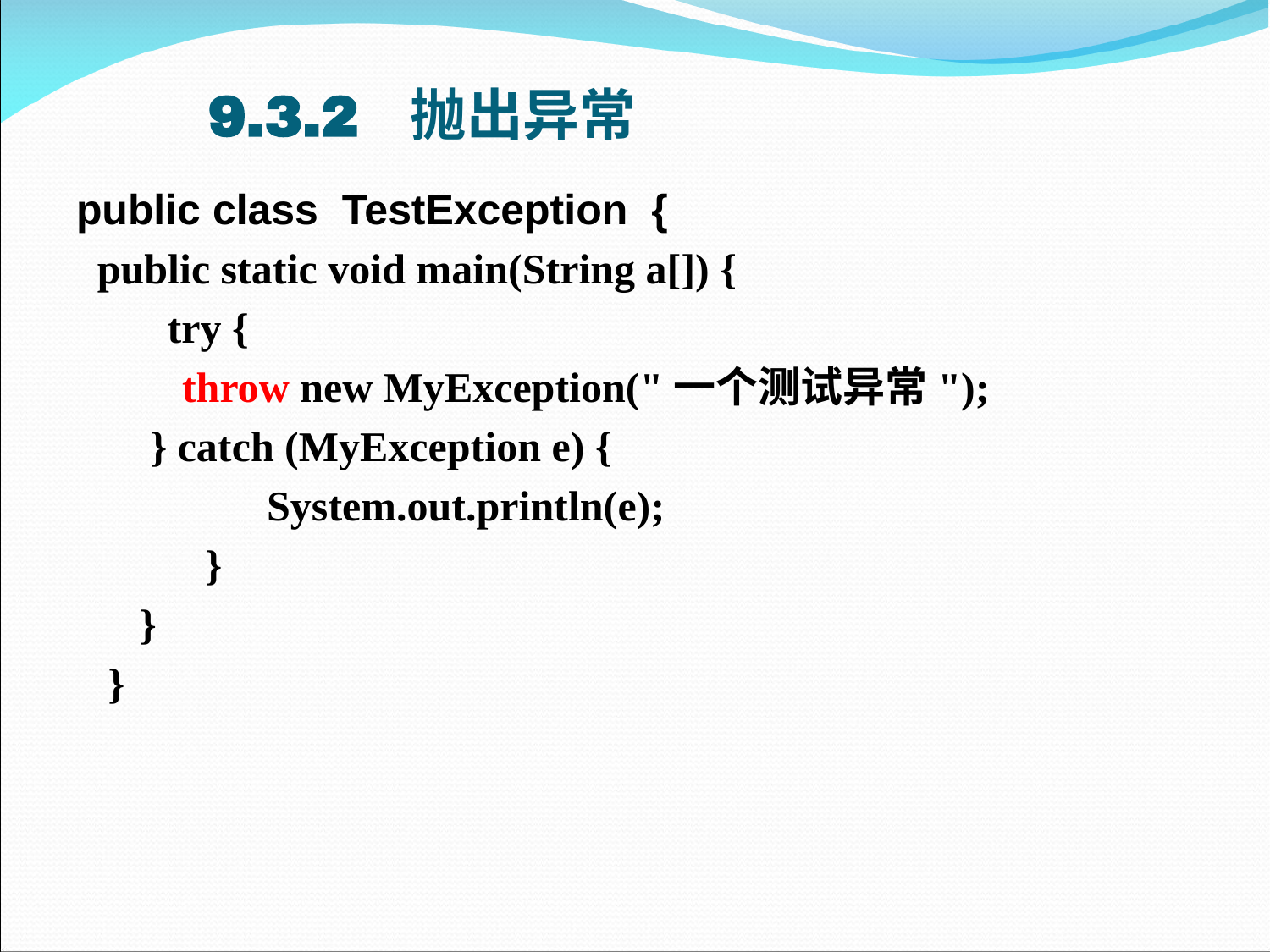

# 9.3.2  抛出异常
public class  TestException  {
  public static void main(String a[]) {
  　 try {
          throw new MyException("一个测试异常");
       } catch (MyException e) {
        　　 System.out.println(e);
     　  }
      }
   }